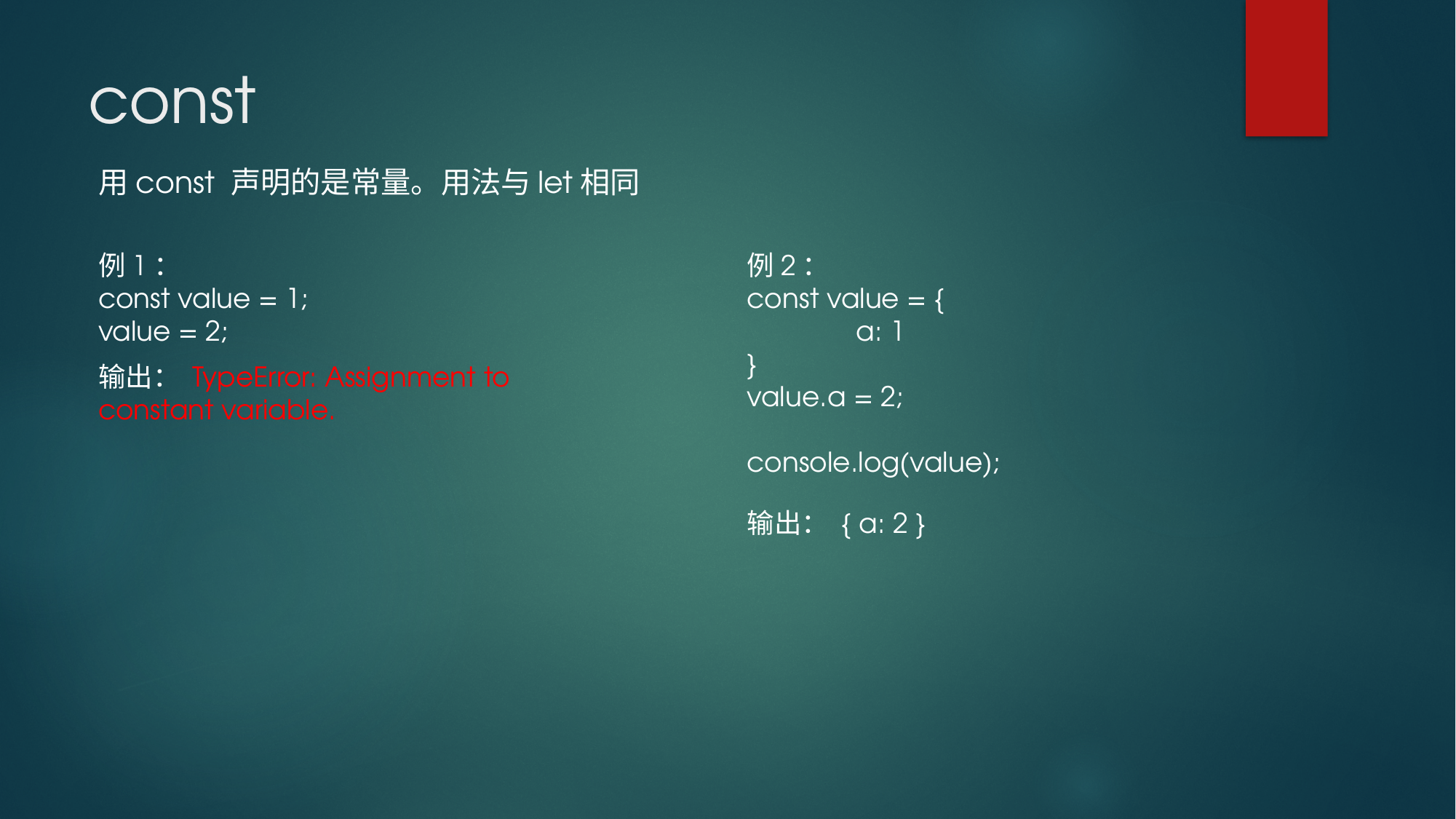

# const
用const 声明的是常量。用法与let相同
例1：
const value = 1;
value = 2;
例2：
const value = {
	a: 1
}
value.a = 2;
console.log(value);
输出： TypeError: Assignment to constant variable.
输出： { a: 2 }